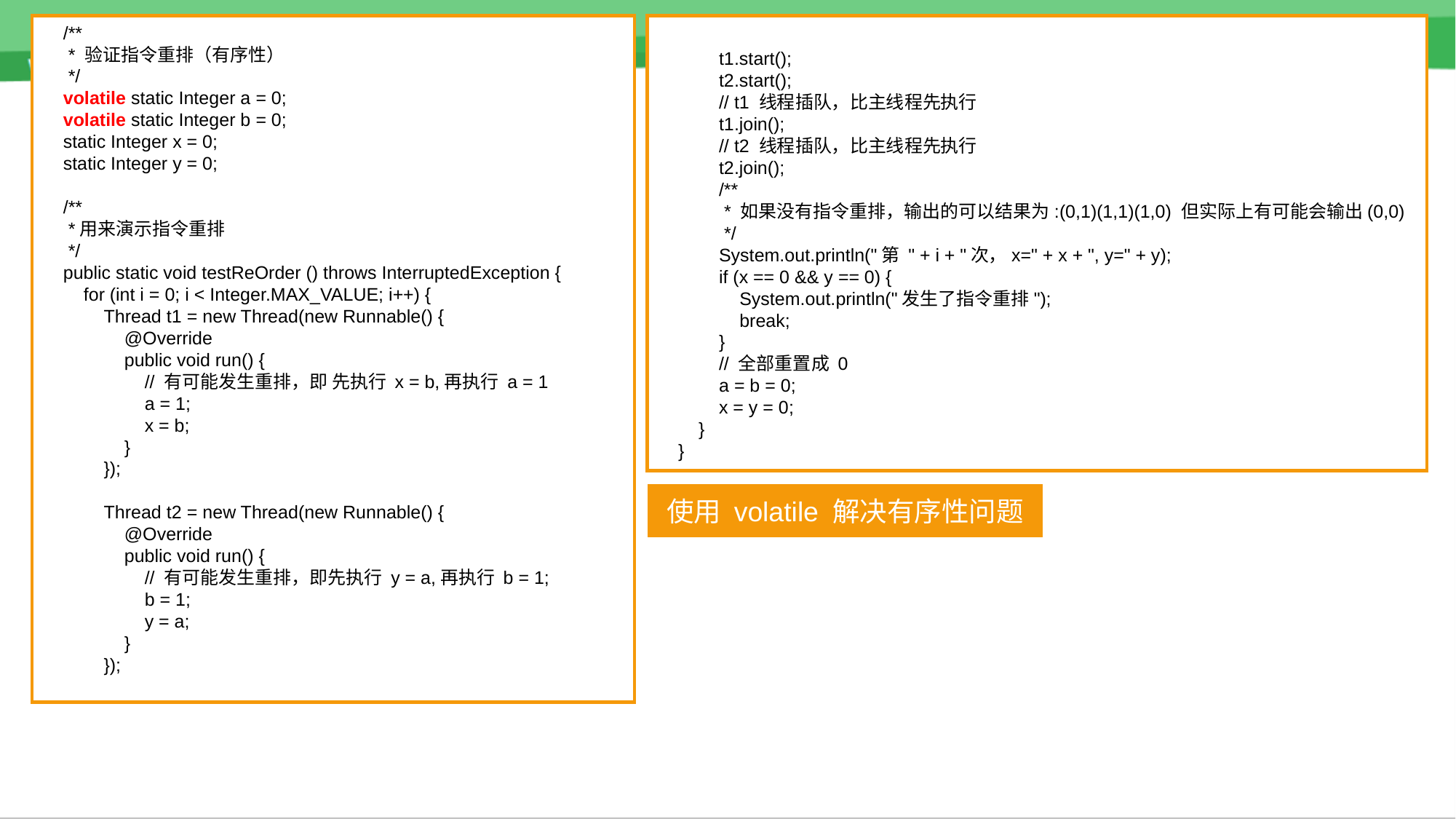

/**
     * 验证指令重排（有序性）
     */
    volatile static Integer a = 0;
    volatile static Integer b = 0;
    static Integer x = 0;
    static Integer y = 0;

    /**
     *用来演示指令重排
     */
    public static void testReOrder () throws InterruptedException {
        for (int i = 0; i < Integer.MAX_VALUE; i++) {
            Thread t1 = new Thread(new Runnable() {
                @Override
                public void run() {
                    // 有可能发生重排，即 先执行 x = b,再执行 a = 1
                    a = 1;
                    x = b;
                }
            });

            Thread t2 = new Thread(new Runnable() {
                @Override
                public void run() {
                    // 有可能发生重排，即先执行 y = a,再执行 b = 1;
                    b = 1;
                    y = a;
                }
            });

            t1.start();
            t2.start();
            // t1 线程插队，比主线程先执行
            t1.join();
            // t2 线程插队，比主线程先执行
            t2.join();
            /**
             * 如果没有指令重排，输出的可以结果为:(0,1)(1,1)(1,0) 但实际上有可能会输出(0,0)
             */
            System.out.println("第 " + i + "次，x=" + x + ", y=" + y);
            if (x == 0 && y == 0) {
                System.out.println("发生了指令重排");
                break;
            }
            // 全部重置成 0
            a = b = 0;
            x = y = 0;
        }
    }
使用 volatile 解决有序性问题